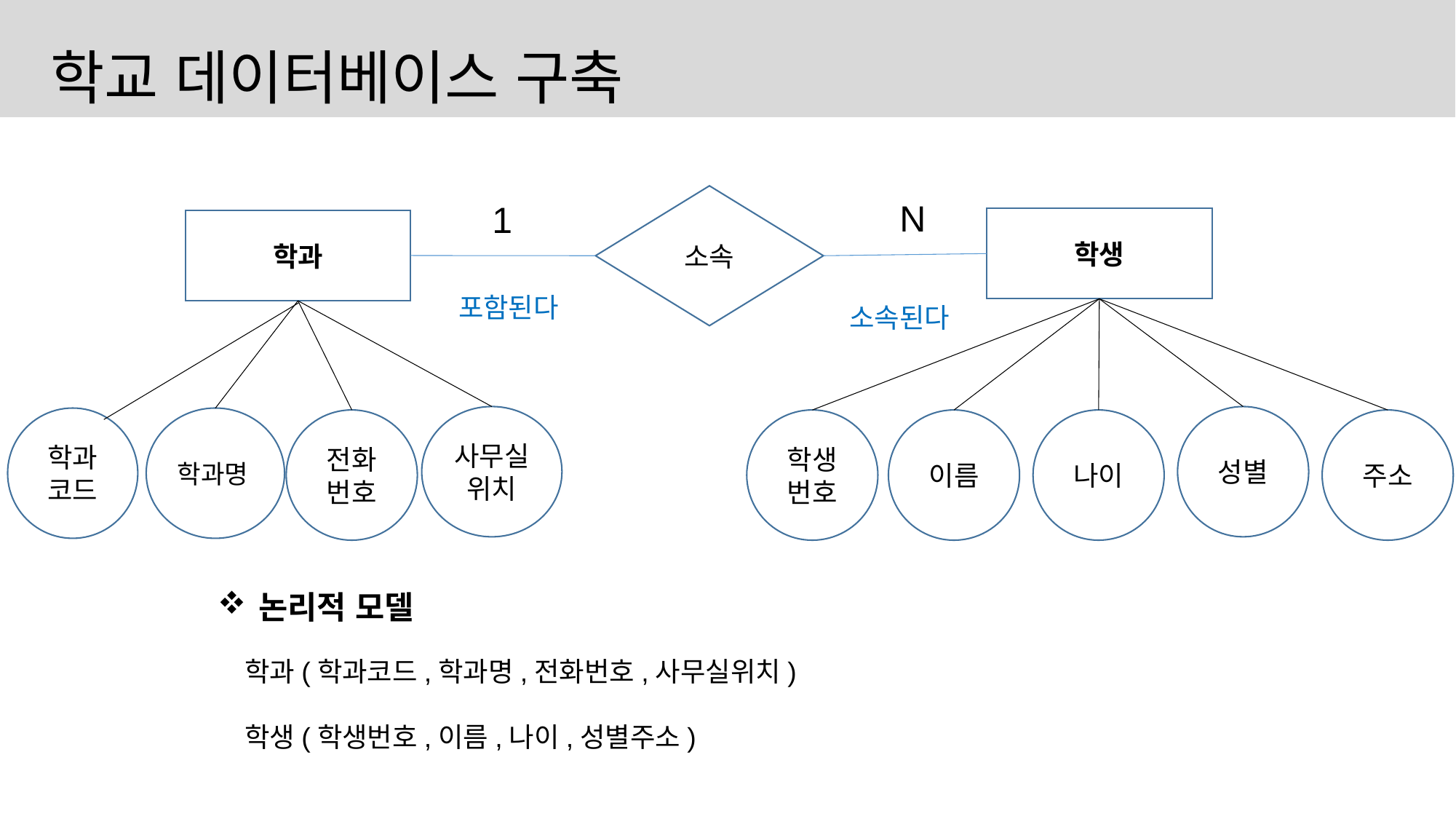

학교 데이터베이스 구축
소속
N
1
학생
학과
포함된다
소속된다
사무실위치
성별
학과
코드
학과명
전화번호
학생번호
이름
주소
나이
논리적 모델
학과(학과코드,학과명,전화번호,사무실위치)

학생(학생번호,이름,나이,성별주소)